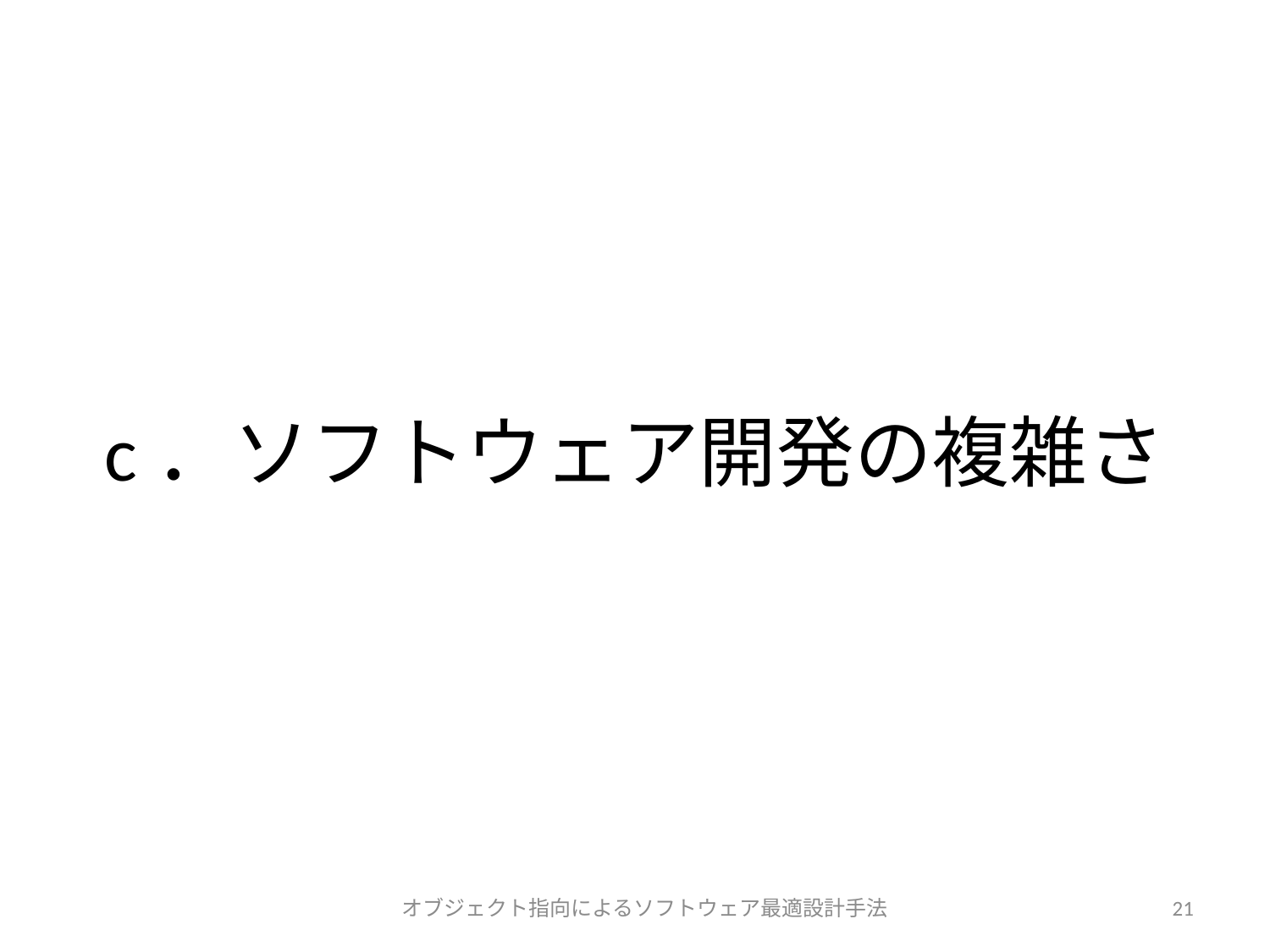

# c．ソフトウェア開発の複雑さ
オブジェクト指向によるソフトウェア最適設計手法
21